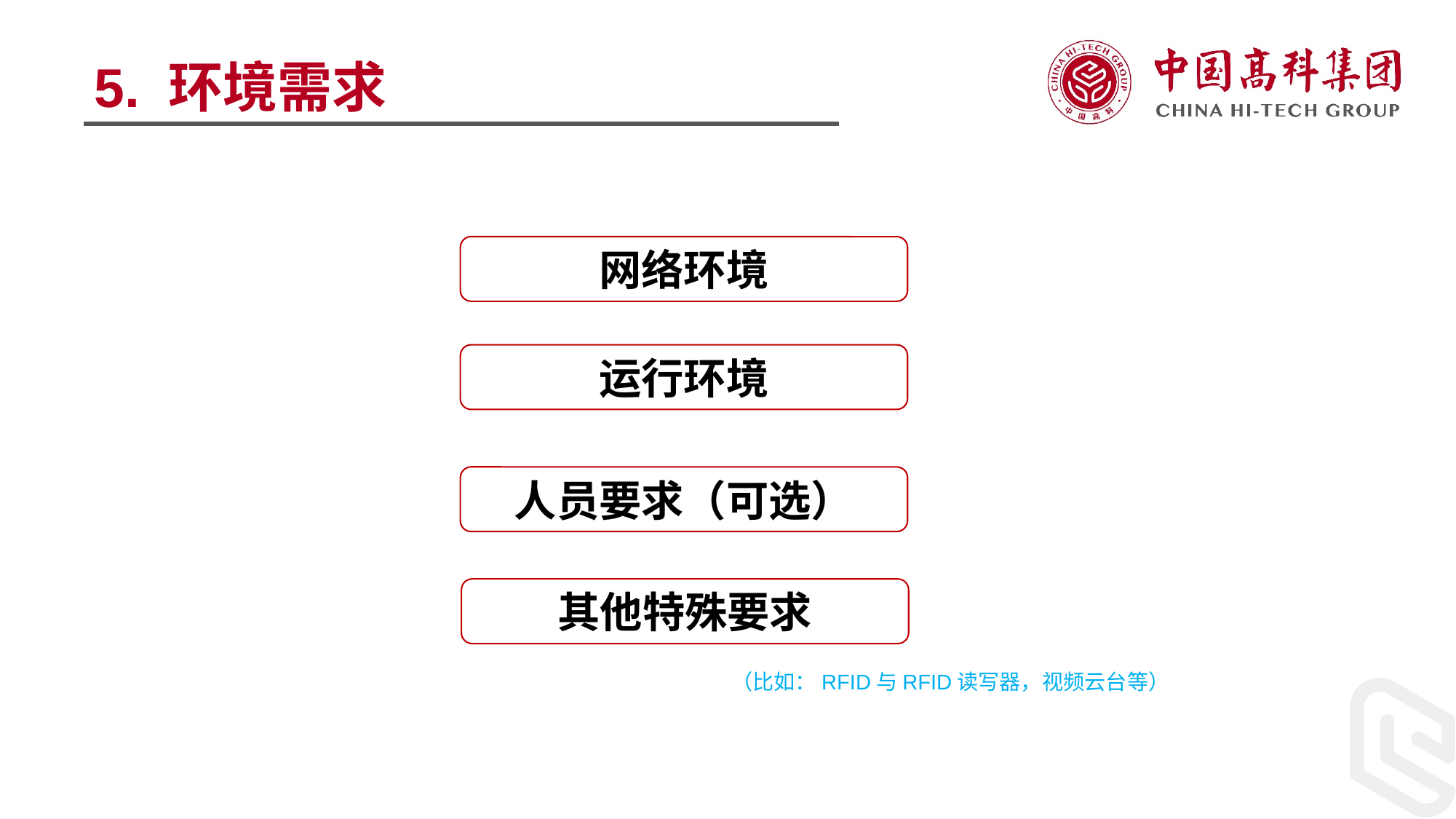

5. 环境需求
网络环境
运行环境
人员要求（可选）
其他特殊要求
（比如：RFID与RFID读写器，视频云台等）